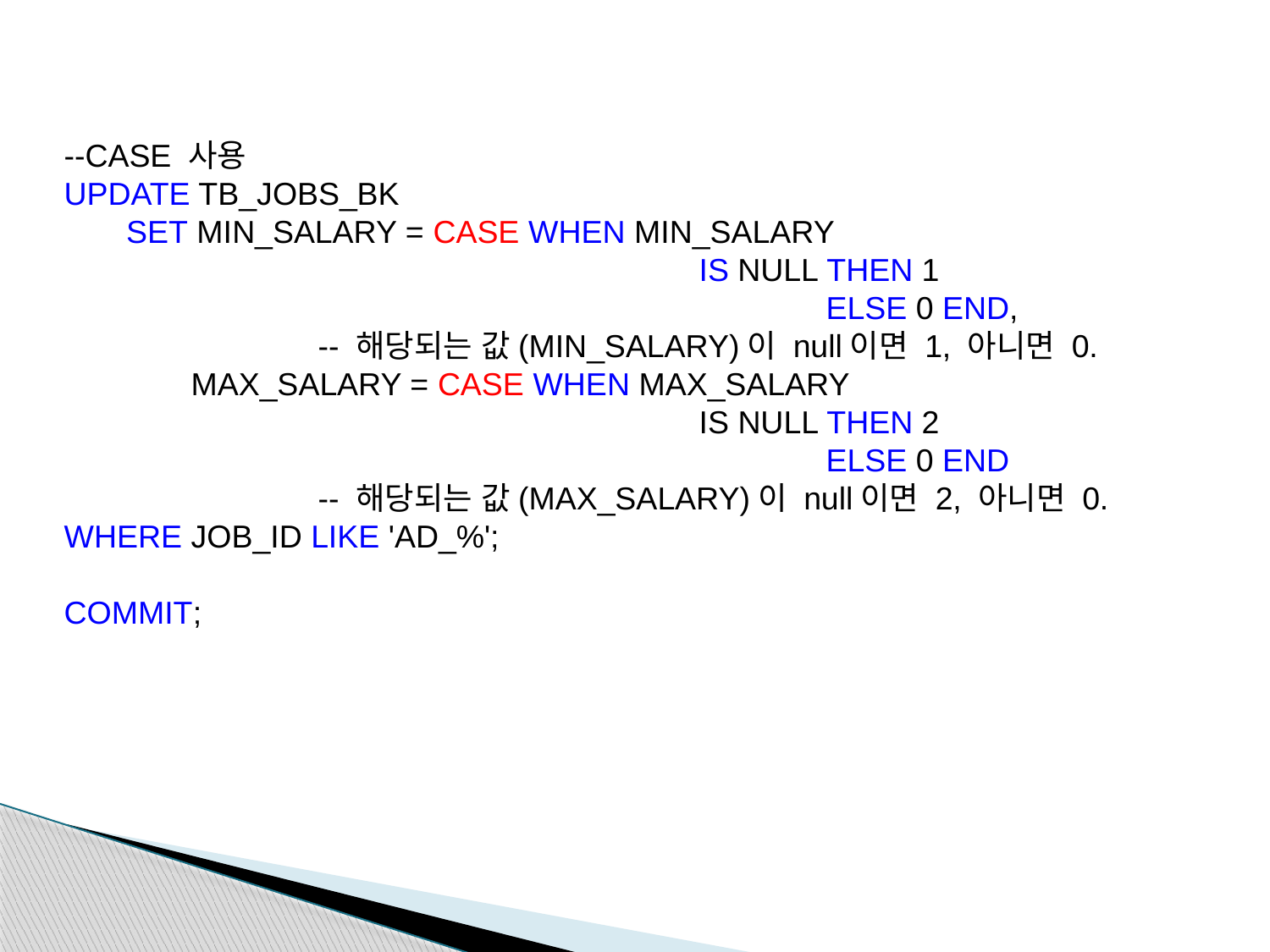

--CASE 사용
UPDATE TB_JOBS_BK
       SET MIN_SALARY = CASE WHEN MIN_SALARY
					IS NULL THEN 1
						ELSE 0 END,
		-- 해당되는 값(MIN_SALARY)이 null이면 1, 아니면 0.
	MAX_SALARY = CASE WHEN MAX_SALARY
					IS NULL THEN 2
						ELSE 0 END
		-- 해당되는 값(MAX_SALARY)이 null이면 2, 아니면 0.
WHERE JOB_ID LIKE 'AD_%';

COMMIT;